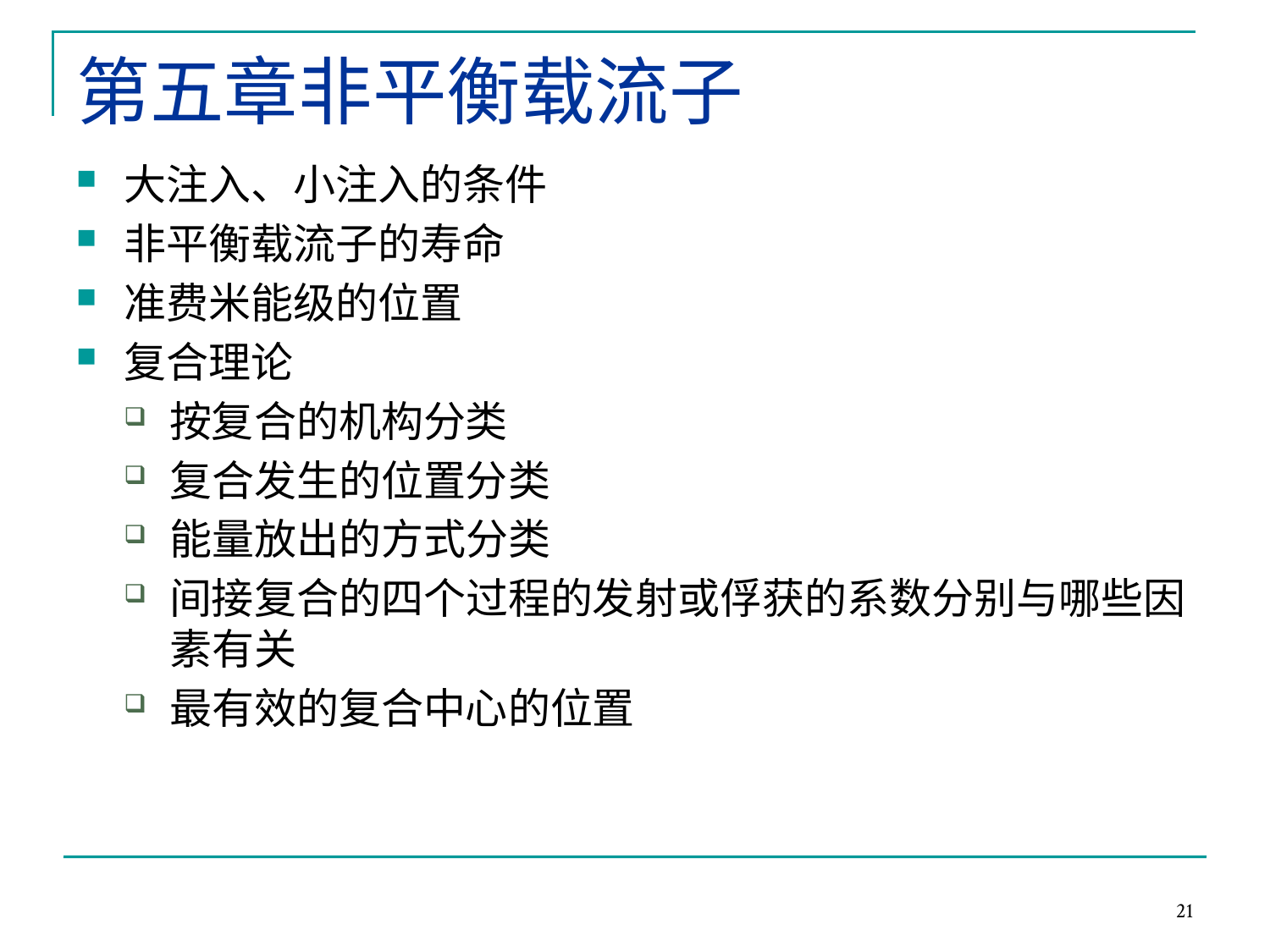

# 第五章非平衡载流子
大注入、小注入的条件
非平衡载流子的寿命
准费米能级的位置
复合理论
按复合的机构分类
复合发生的位置分类
能量放出的方式分类
间接复合的四个过程的发射或俘获的系数分别与哪些因素有关
最有效的复合中心的位置

21